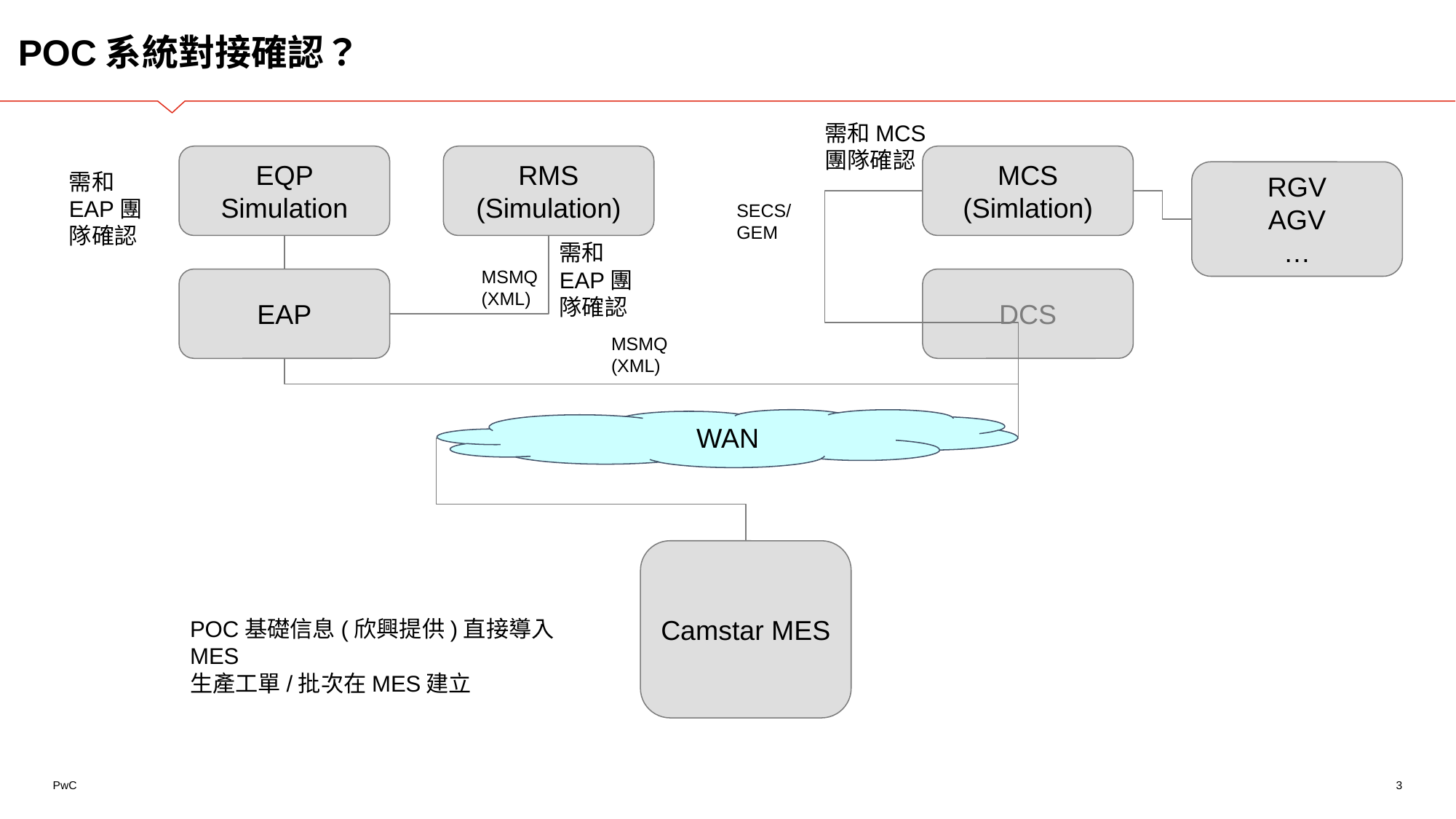

# POC系統對接確認？
需和MCS團隊確認
EQP Simulation
RMS
(Simulation)
MCS
(Simlation)
需和EAP團隊確認
RGV
AGV
…
SECS/
GEM
需和EAP團隊確認
MSMQ
(XML)
EAP
DCS
MSMQ
(XML)
                      WAN
Camstar MES
POC基礎信息(欣興提供)直接導入MES
生產工單/批次在MES建立
3